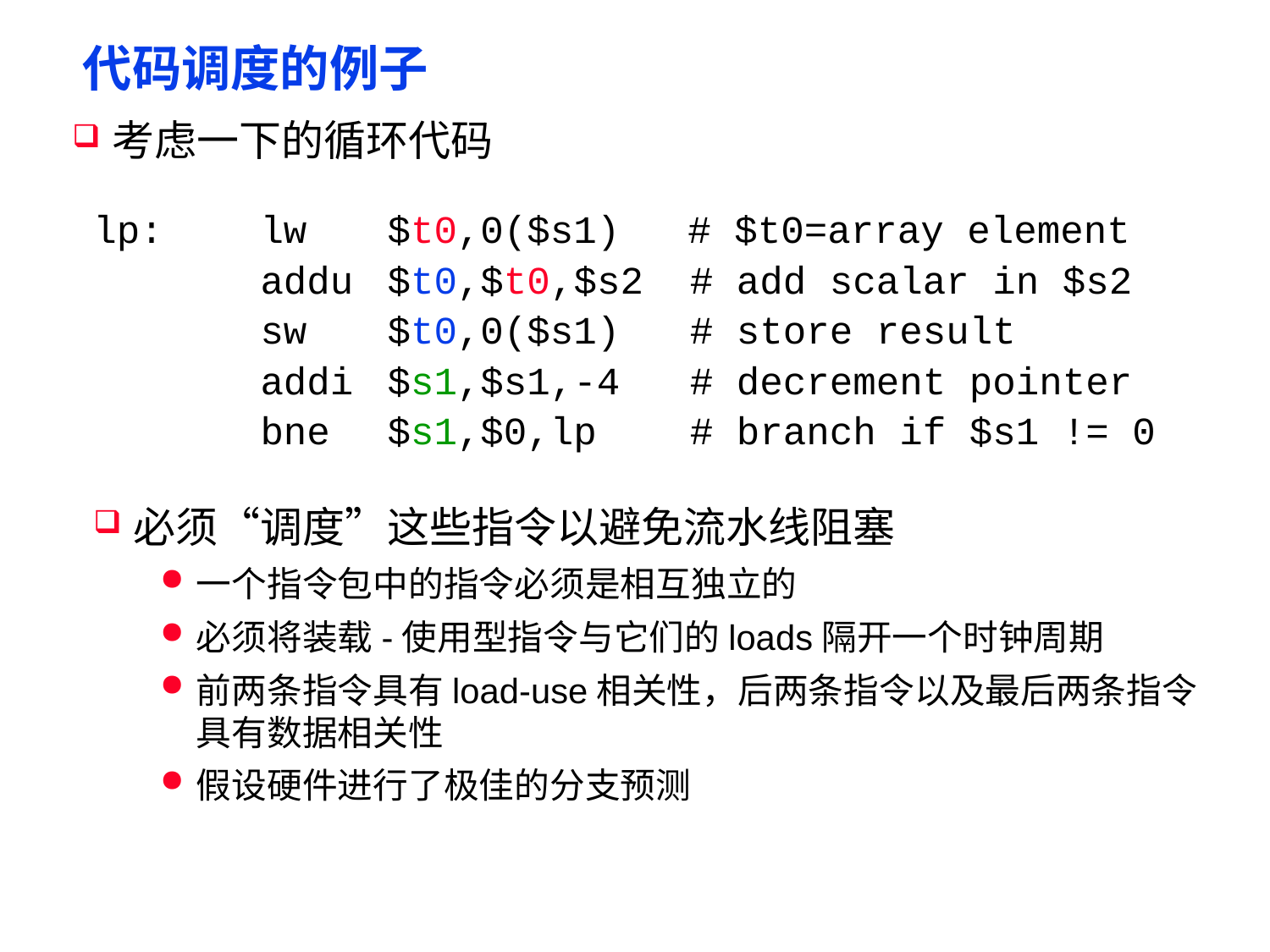

# 代码调度的例子
考虑一下的循环代码
lp:	lw	$t0,0($s1)	  # $t0=array element
		addu	$t0,$t0,$s2  # add scalar in $s2
		sw	$t0,0($s1)   # store result
		addi	$s1,$s1,-4   # decrement pointer
		bne	$s1,$0,lp    # branch if $s1 != 0
必须“调度”这些指令以避免流水线阻塞
一个指令包中的指令必须是相互独立的
必须将装载-使用型指令与它们的loads隔开一个时钟周期
前两条指令具有load-use相关性，后两条指令以及最后两条指令具有数据相关性
假设硬件进行了极佳的分支预测